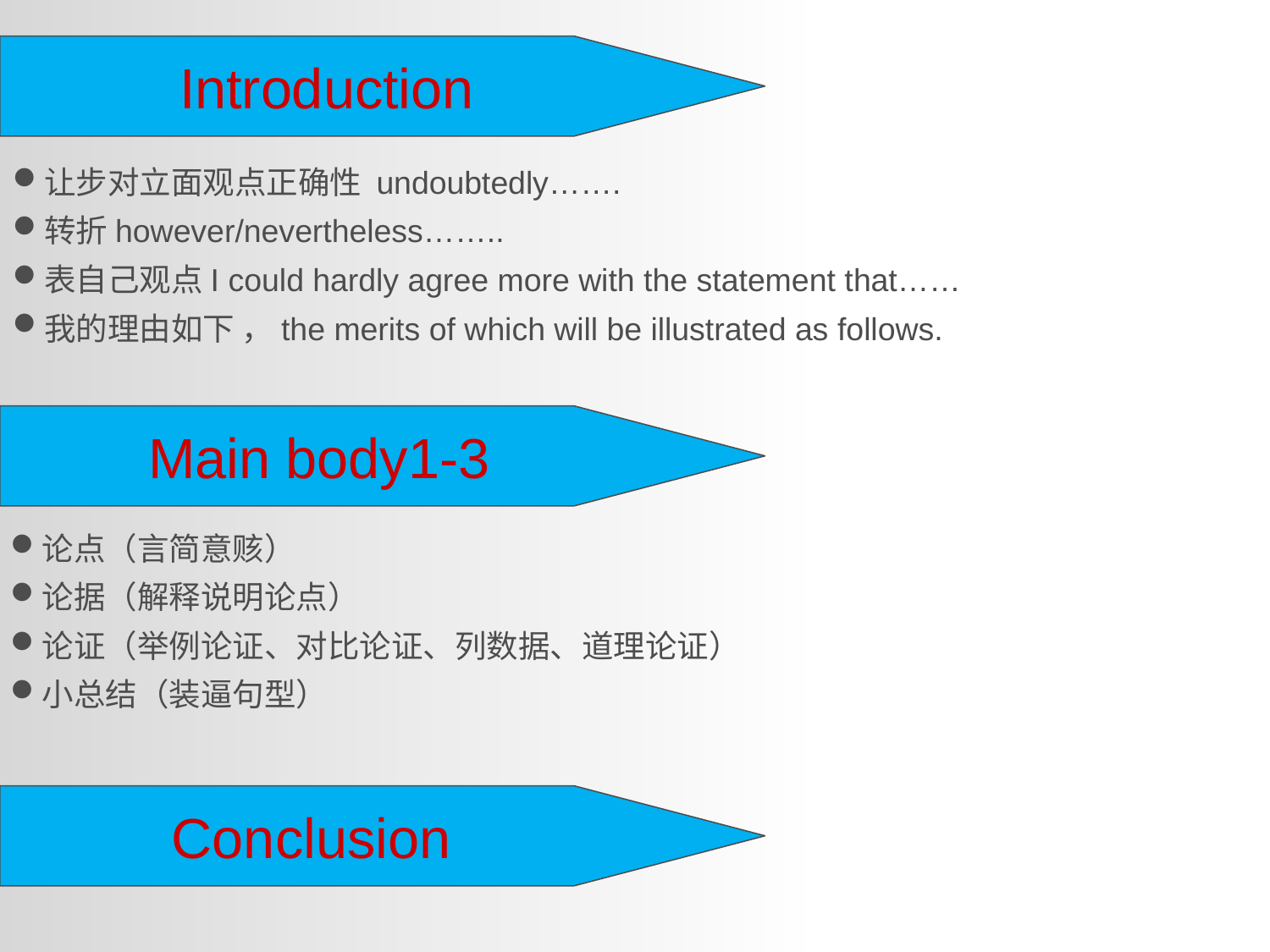

Introduction
让步对立面观点正确性 undoubtedly…….
转折however/nevertheless……..
表自己观点I could hardly agree more with the statement that……
我的理由如下 ，the merits of which will be illustrated as follows.
Main body1-3
论点（言简意赅）
论据（解释说明论点）
论证（举例论证、对比论证、列数据、道理论证）
小总结（装逼句型）
Conclusion